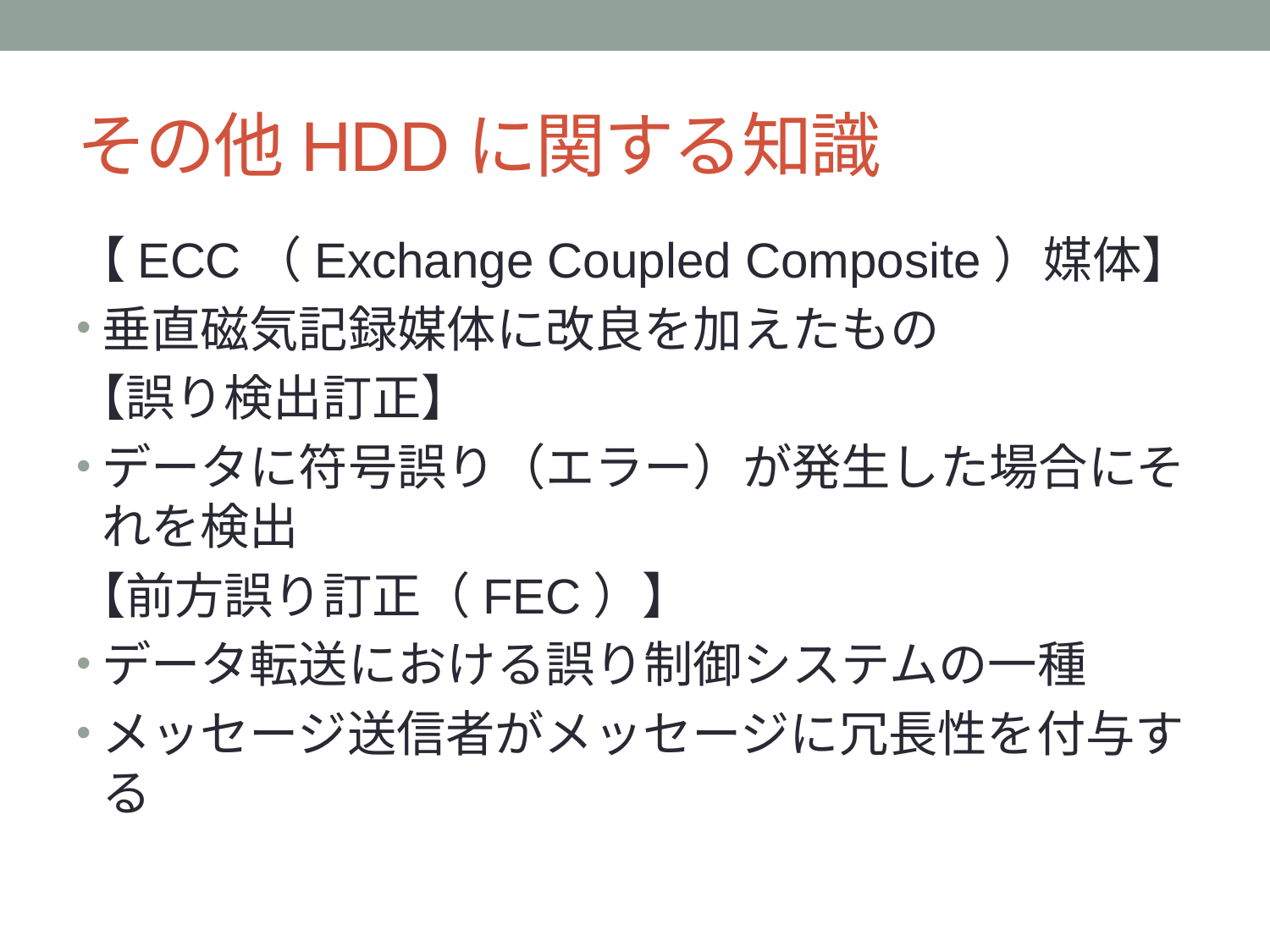

# その他HDDに関する知識
【ECC（Exchange Coupled Composite）媒体】
垂直磁気記録媒体に改良を加えたもの
【誤り検出訂正】
データに符号誤り（エラー）が発生した場合にそれを検出
【前方誤り訂正（FEC）】
データ転送における誤り制御システムの一種
メッセージ送信者がメッセージに冗長性を付与する